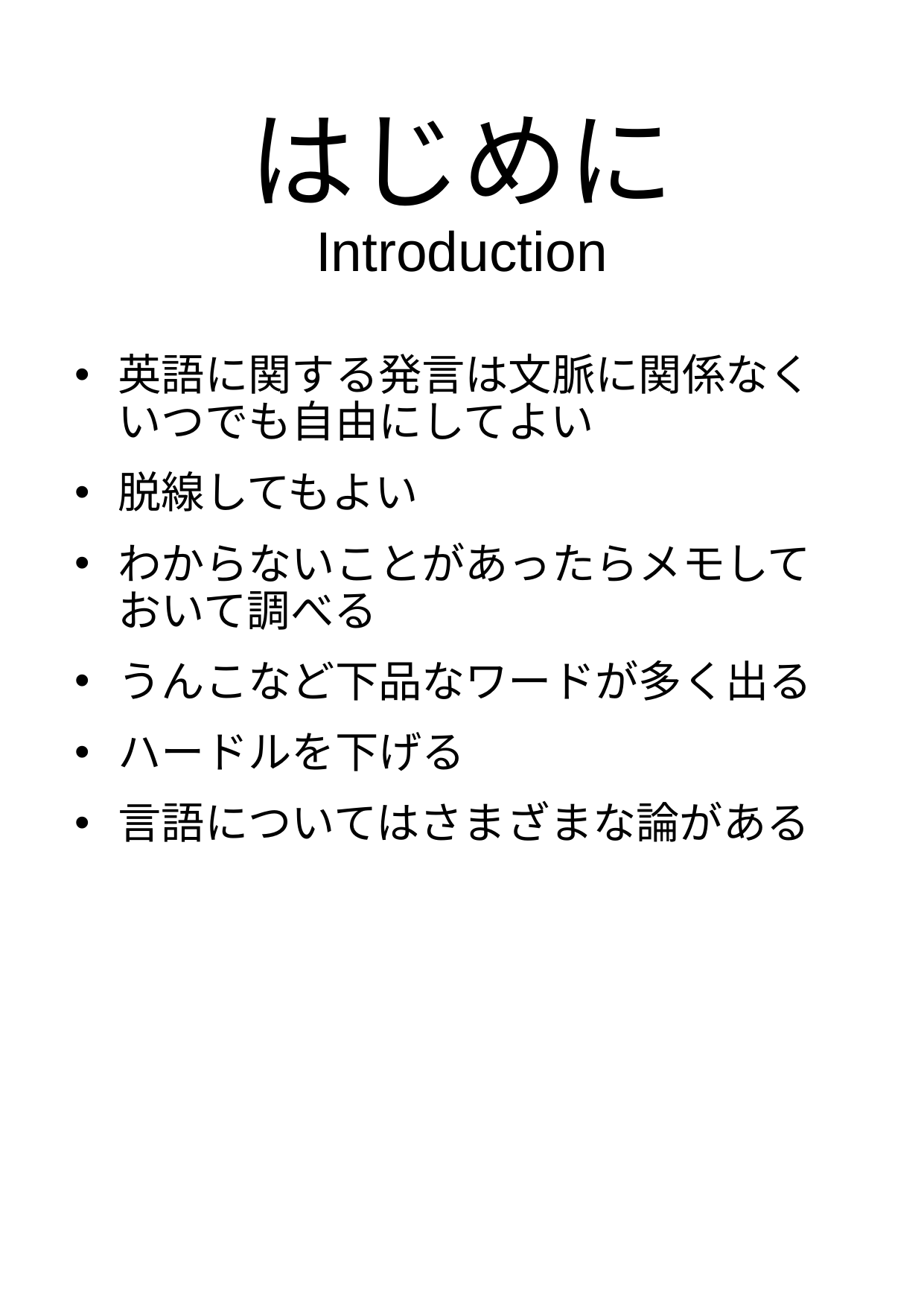

# はじめに Introduction
英語に関する発言は文脈に関係なくいつでも自由にしてよい
脱線してもよい
わからないことがあったらメモしておいて調べる
うんこなど下品なワードが多く出る
ハードルを下げる
言語についてはさまざまな論がある